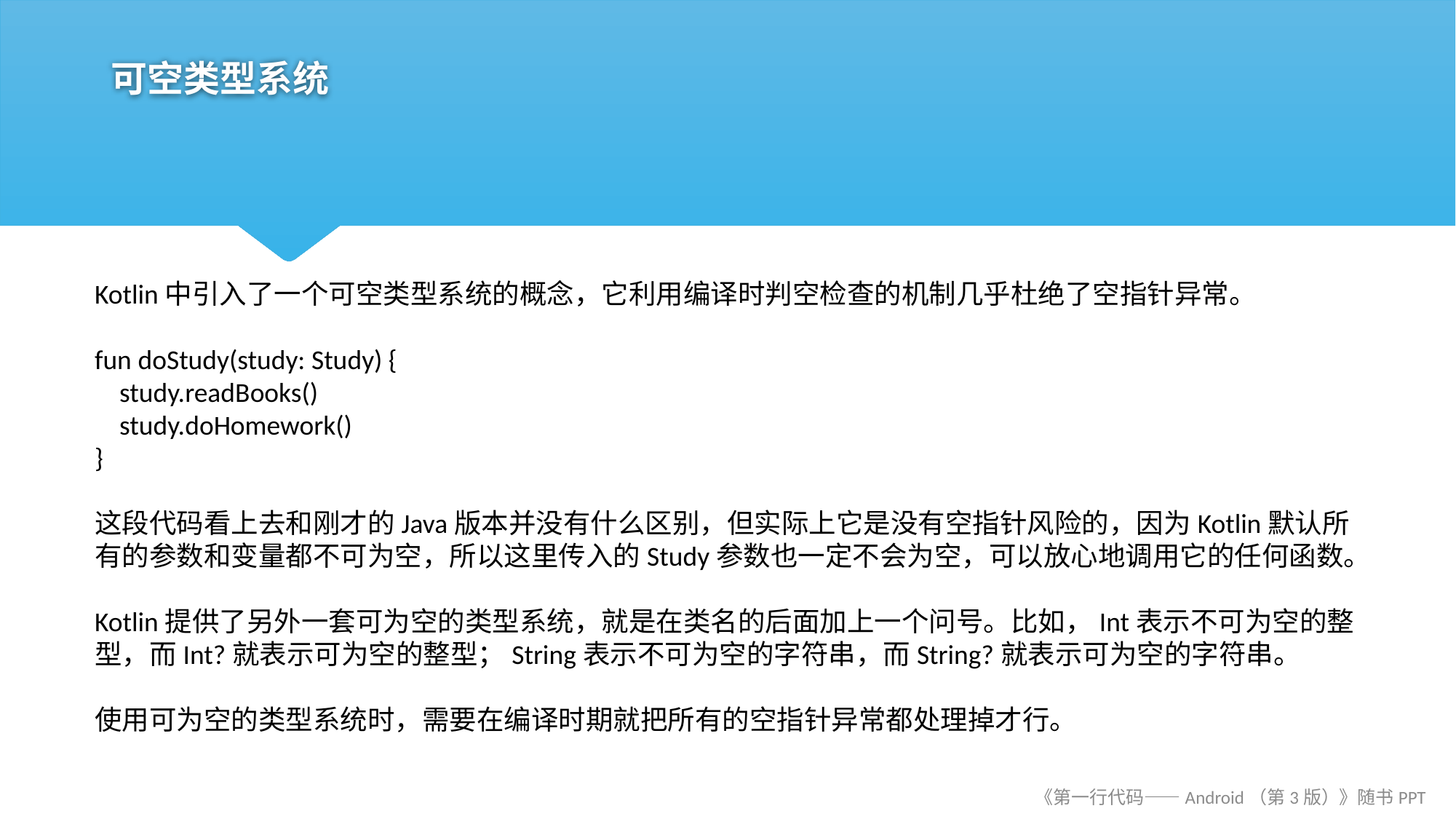

# 可空类型系统
Kotlin中引入了一个可空类型系统的概念，它利用编译时判空检查的机制几乎杜绝了空指针异常。

fun doStudy(study: Study) {
    study.readBooks()
    study.doHomework()
}

这段代码看上去和刚才的Java版本并没有什么区别，但实际上它是没有空指针风险的，因为Kotlin默认所有的参数和变量都不可为空，所以这里传入的Study参数也一定不会为空，可以放心地调用它的任何函数。

Kotlin提供了另外一套可为空的类型系统，就是在类名的后面加上一个问号。比如，Int表示不可为空的整型，而Int?就表示可为空的整型；String表示不可为空的字符串，而String?就表示可为空的字符串。

使用可为空的类型系统时，需要在编译时期就把所有的空指针异常都处理掉才行。